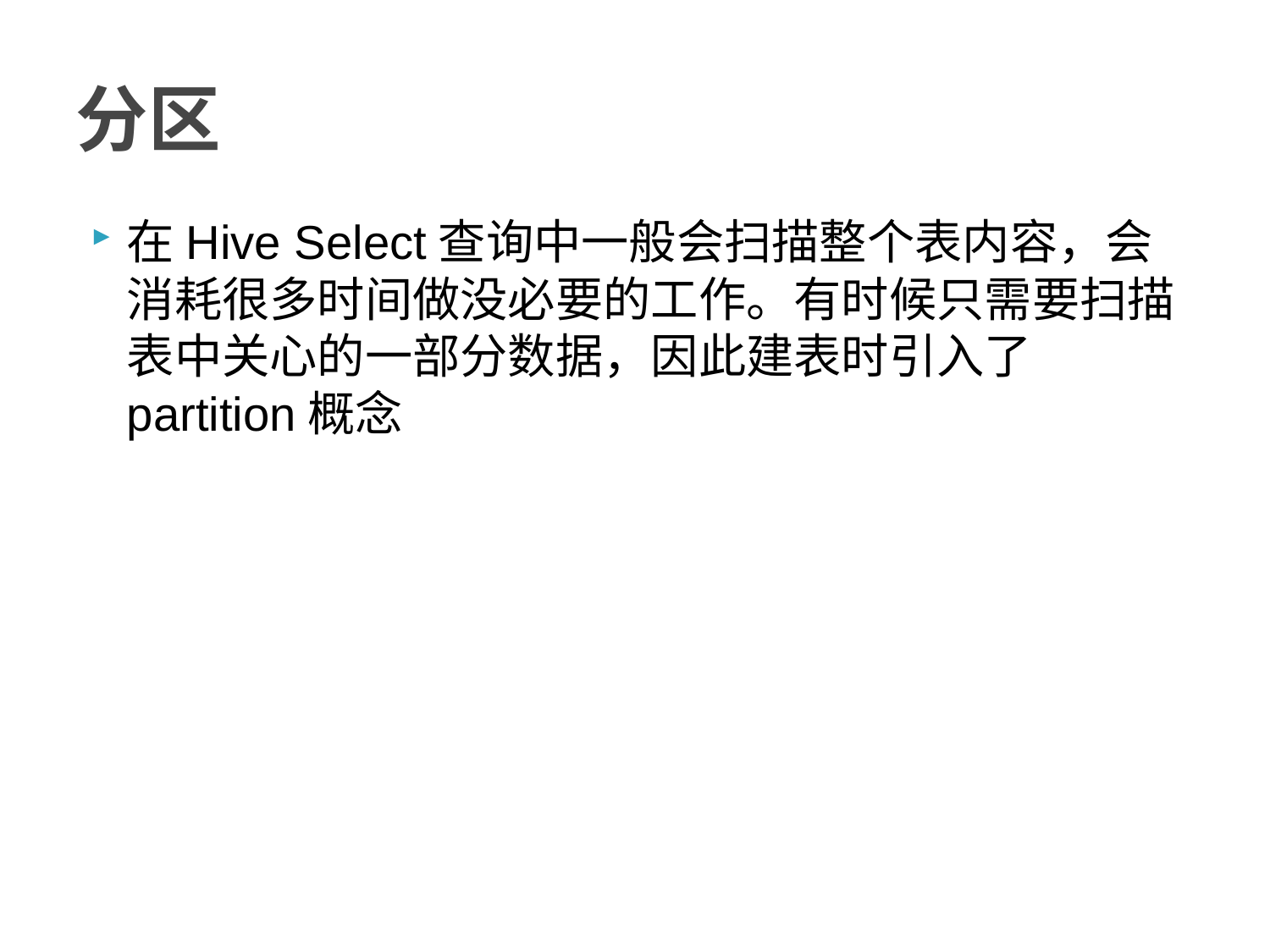

# 分区
在Hive Select查询中一般会扫描整个表内容，会消耗很多时间做没必要的工作。有时候只需要扫描表中关心的一部分数据，因此建表时引入了partition概念